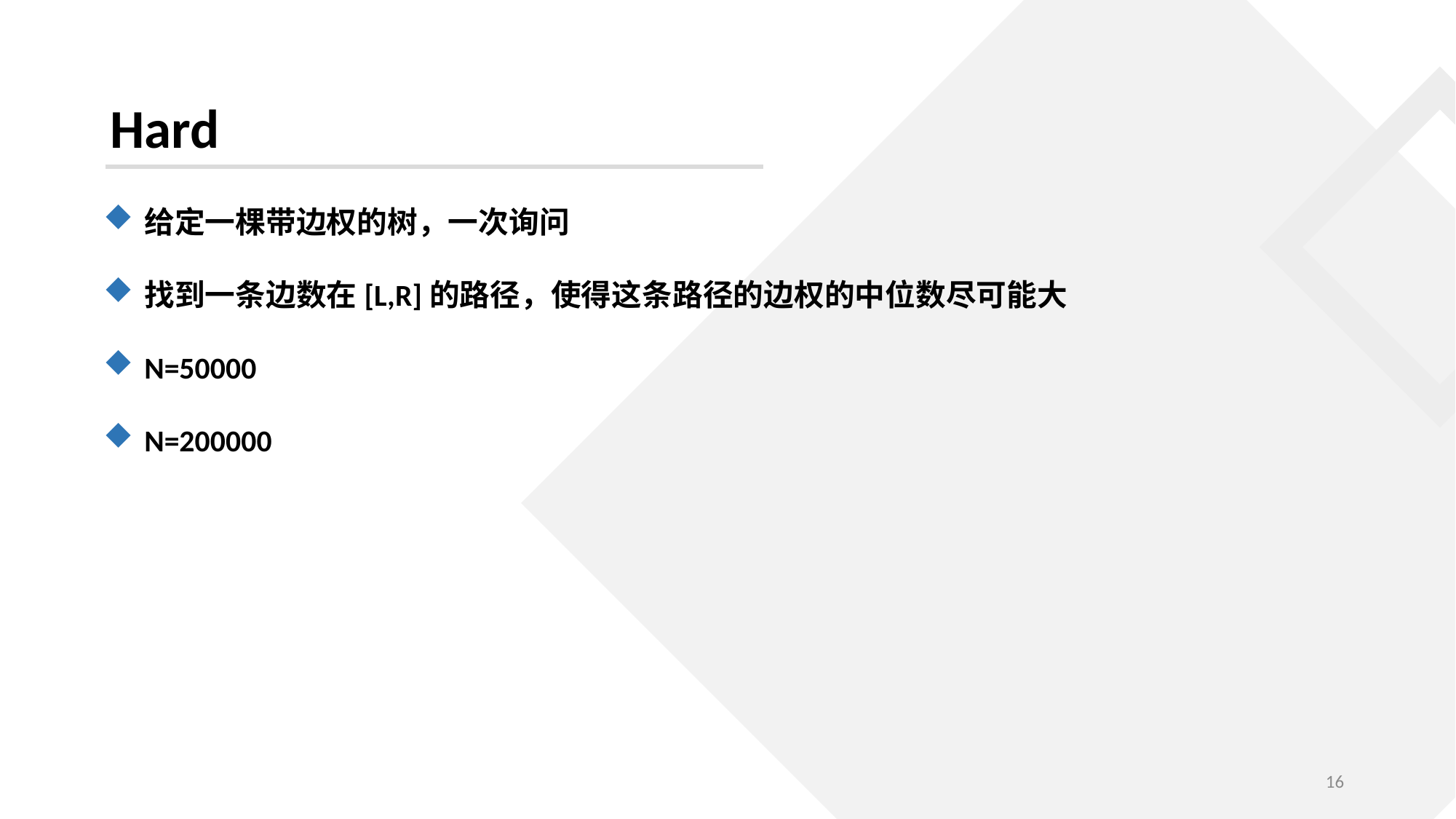

Hard
给定一棵带边权的树，一次询问

找到一条边数在[L,R]的路径，使得这条路径的边权的中位数尽可能大

N=50000

N=200000
16